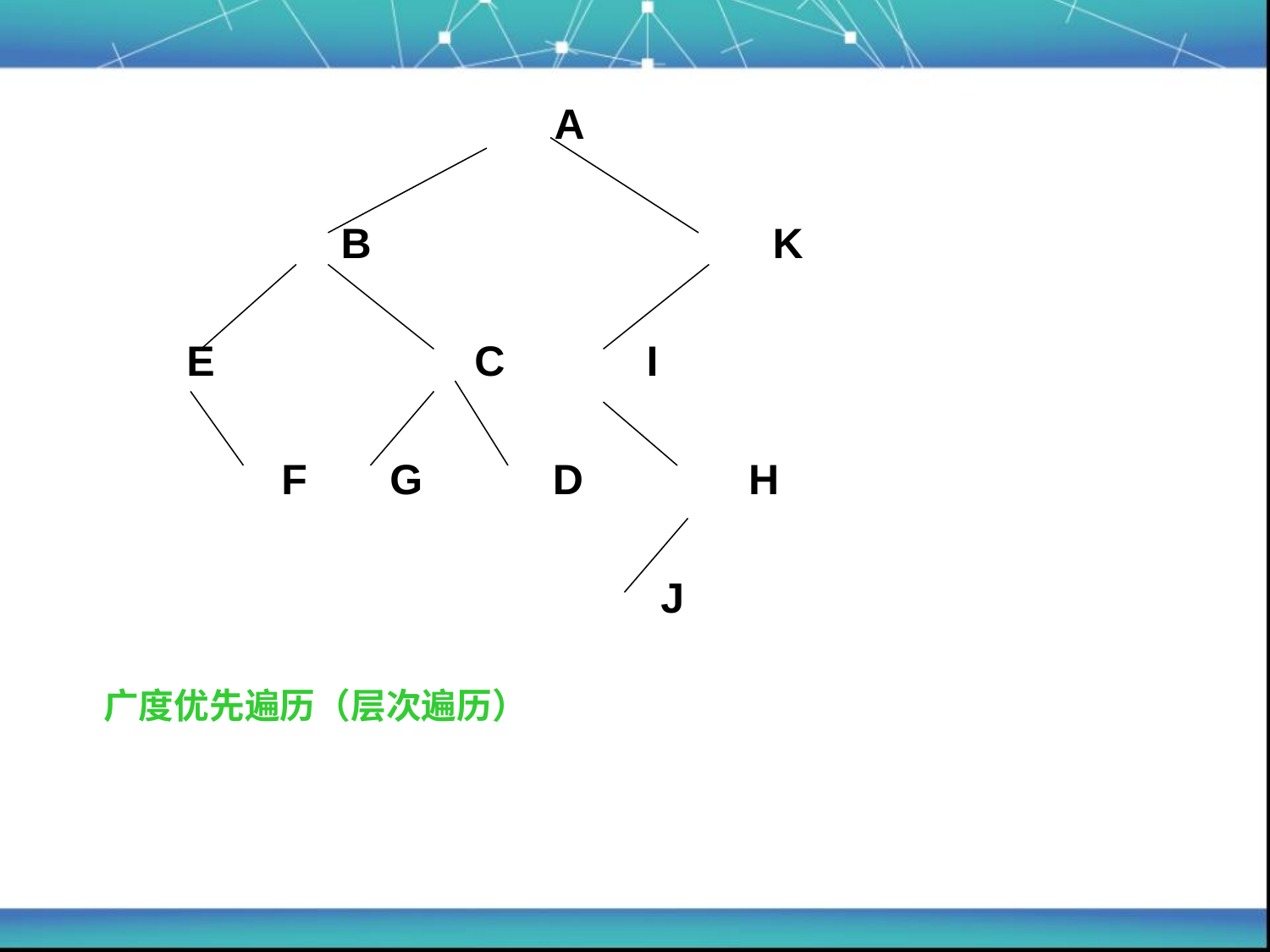

A

                         B                                  K

            E                      C            I

                    F       G           D              H

                                                    J

 广度优先遍历（层次遍历）